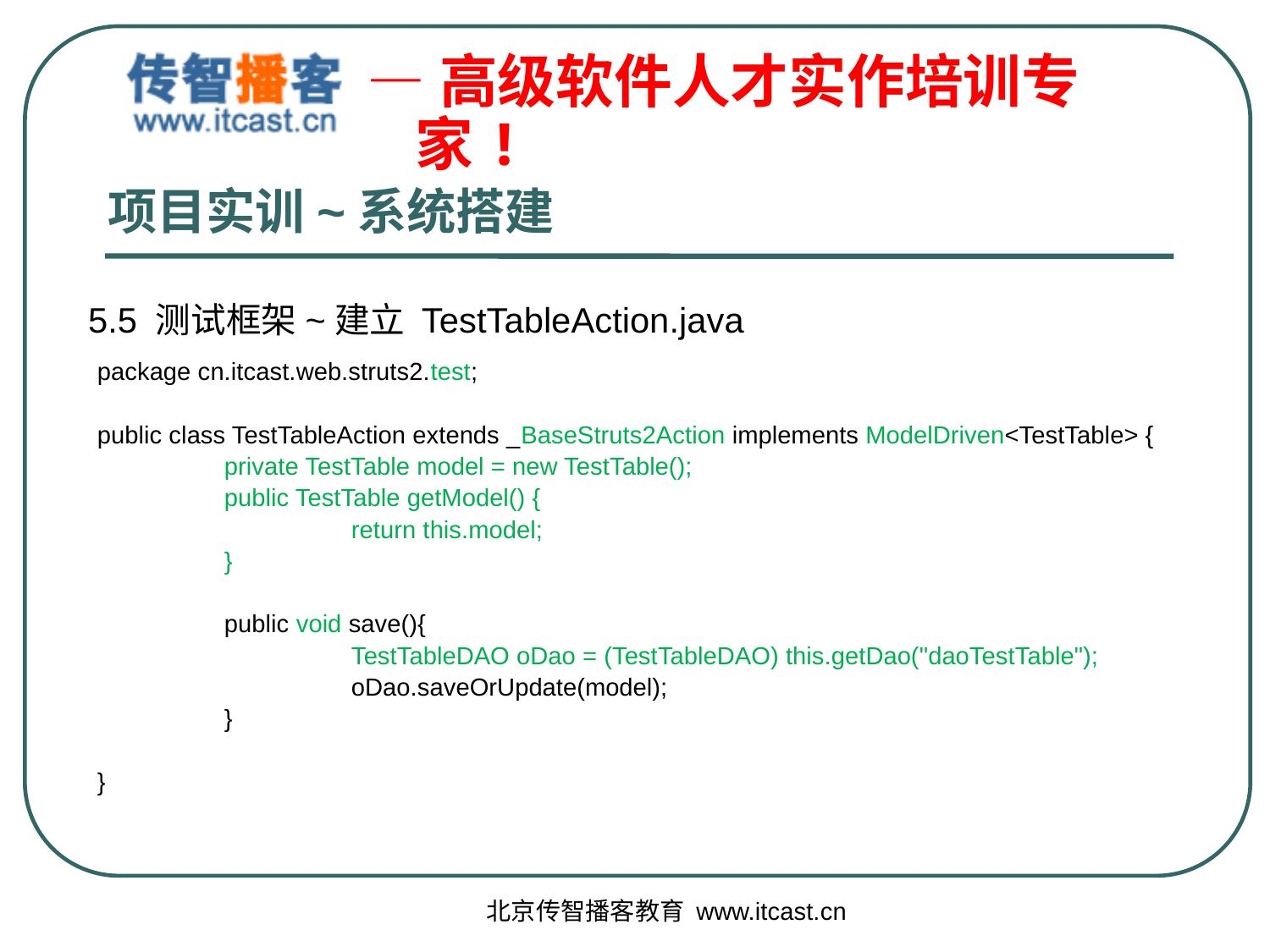

# 项目实训~系统搭建
5.5 测试框架~建立 TestTableAction.java
package cn.itcast.web.struts2.test;

public class TestTableAction extends _BaseStruts2Action implements ModelDriven<TestTable> {
	private TestTable model = new TestTable();
	public TestTable getModel() {
		return this.model;
	}

	public void save(){
		TestTableDAO oDao = (TestTableDAO) this.getDao("daoTestTable");
		oDao.saveOrUpdate(model);
	}

}
北京传智播客教育 www.itcast.cn